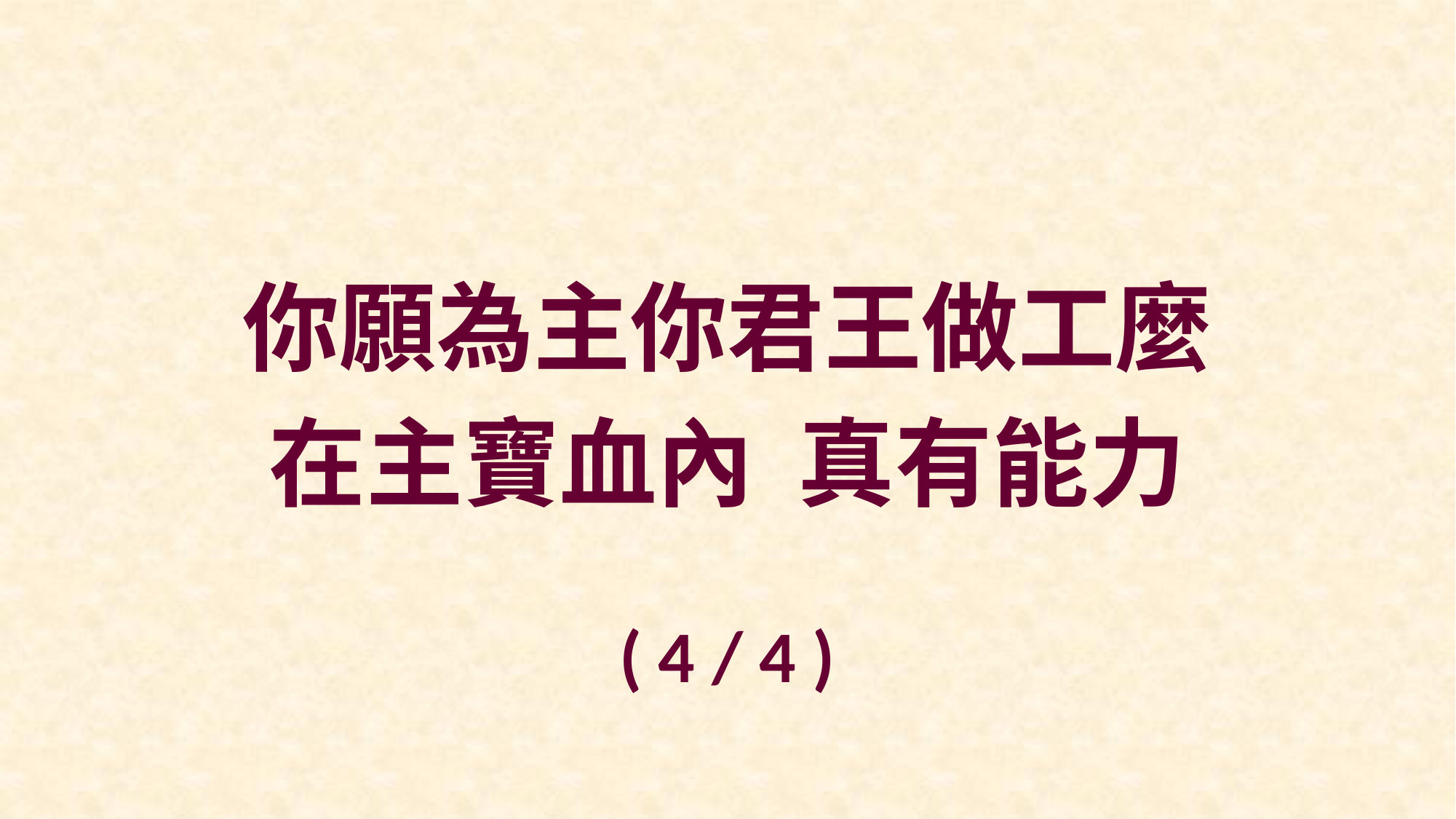

你願為主你君王做工麼
在主寶血內  真有能力
( 4 / 4 )